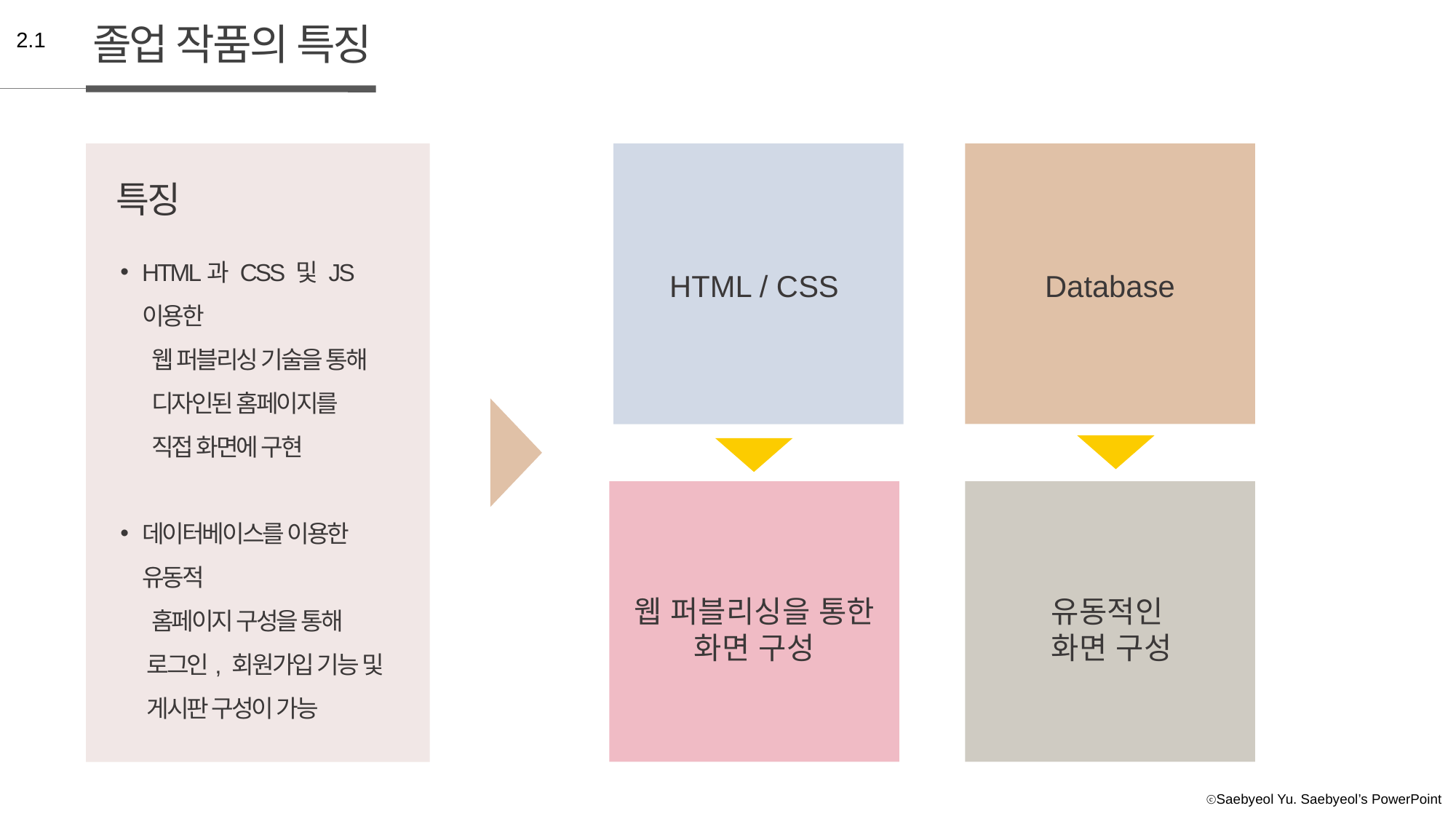

졸업 작품의 특징
2.1

특징
HTML과 CSS 및 JS 이용한
     웹 퍼블리싱 기술을 통해
     디자인된 홈페이지를
     직접 화면에 구현

데이터베이스를 이용한 유동적
     홈페이지 구성을 통해
    로그인, 회원가입 기능 및
    게시판 구성이 가능
HTML / CSS
Database

웹 퍼블리싱을 통한
화면 구성
유동적인
화면 구성